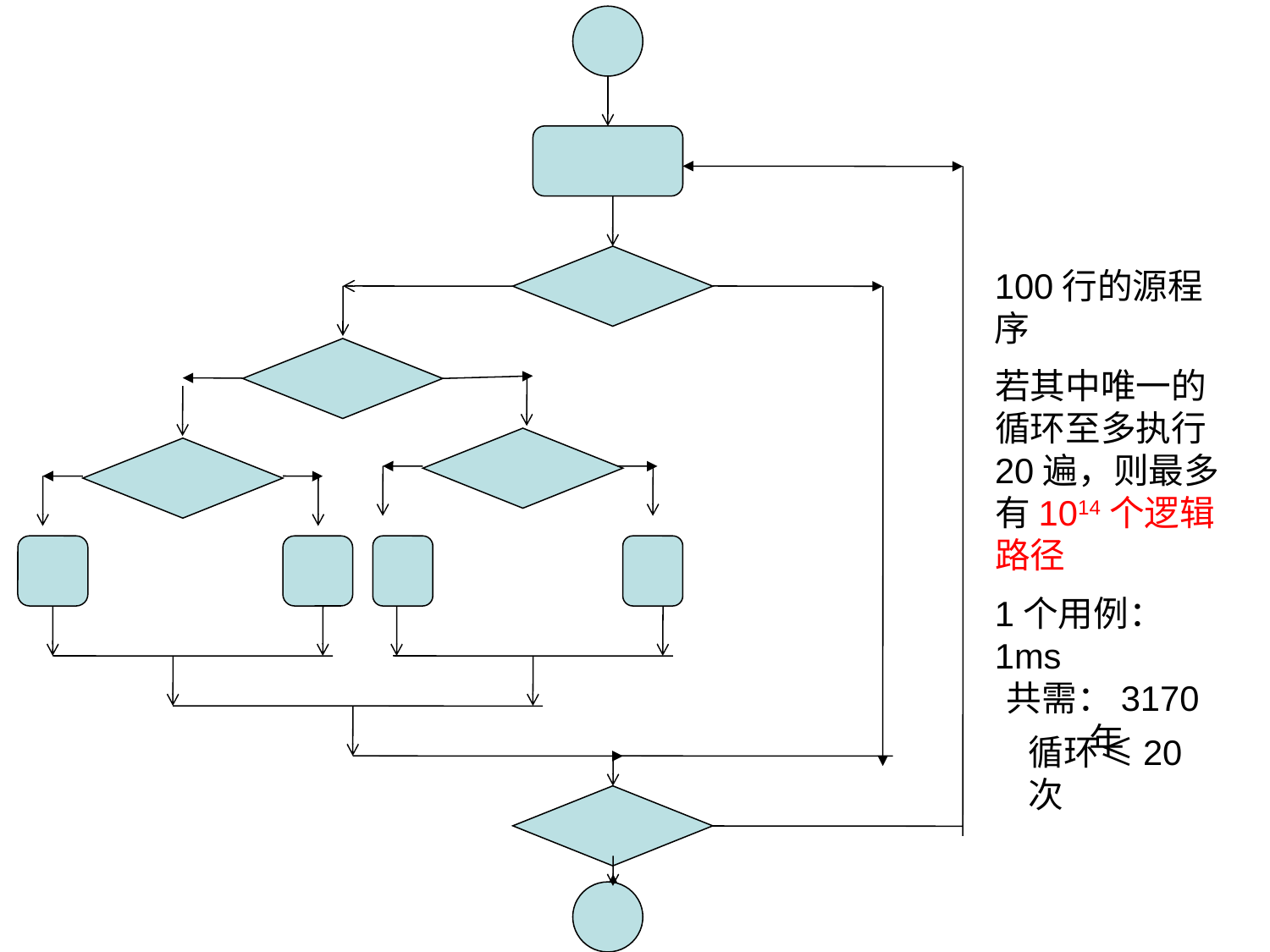

100行的源程序

若其中唯一的循环至多执行20遍，则最多有1014个逻辑路径

1个用例：1ms
共需：3170年
循环≤20次